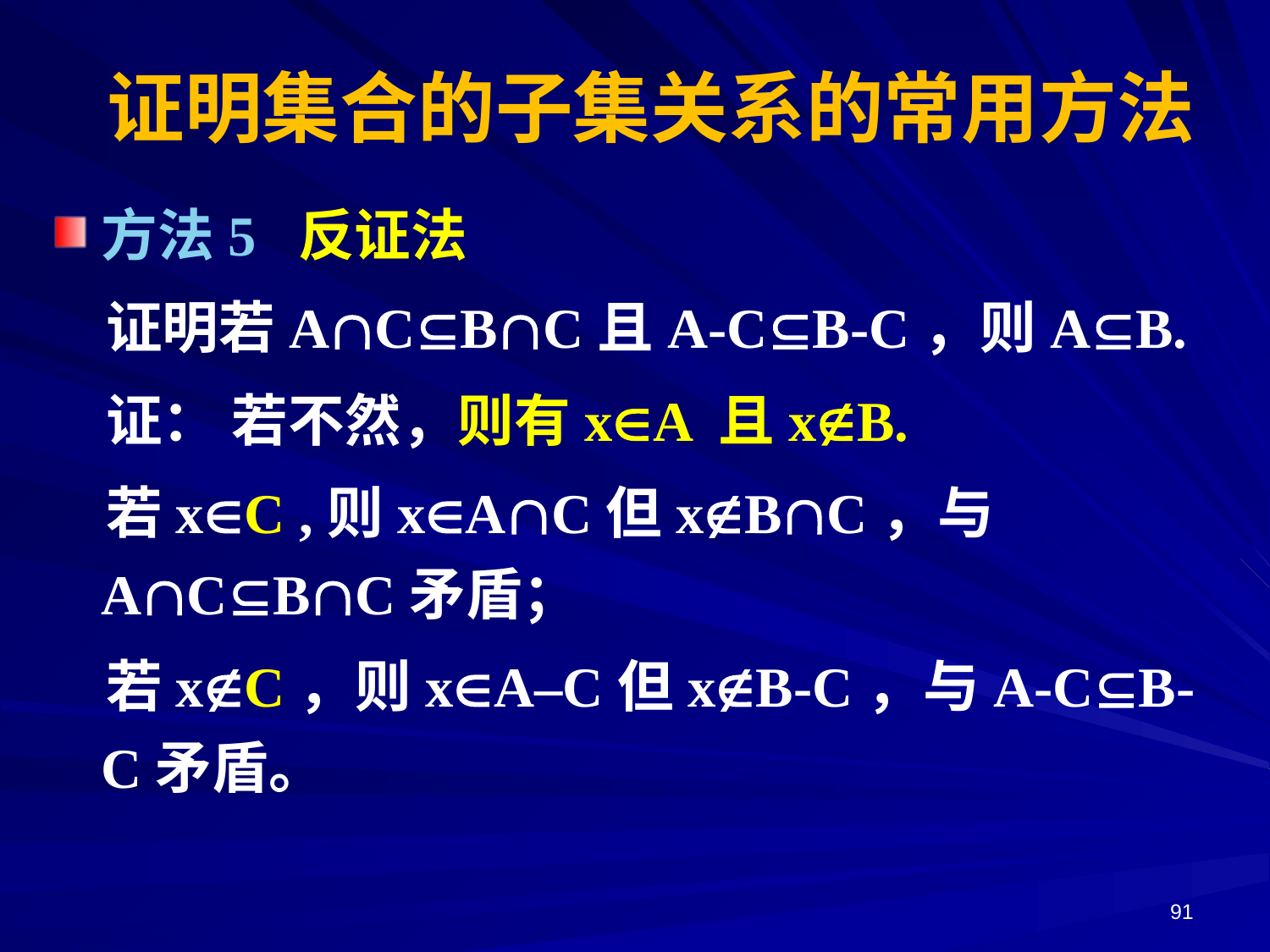

证明集合的子集关系的常用方法
方法5  反证法
   证明若A∩C⊆B∩C且A-C⊆B-C，则A⊆B.
   证： 若不然，则有x∈A 且x∉B.
   若x∈C ,则x∈A∩C但x∉B∩C，与A∩C⊆B∩C矛盾；
   若x∉C，则x∈A–C但x∉B-C，与A-C⊆B-C矛盾。
91